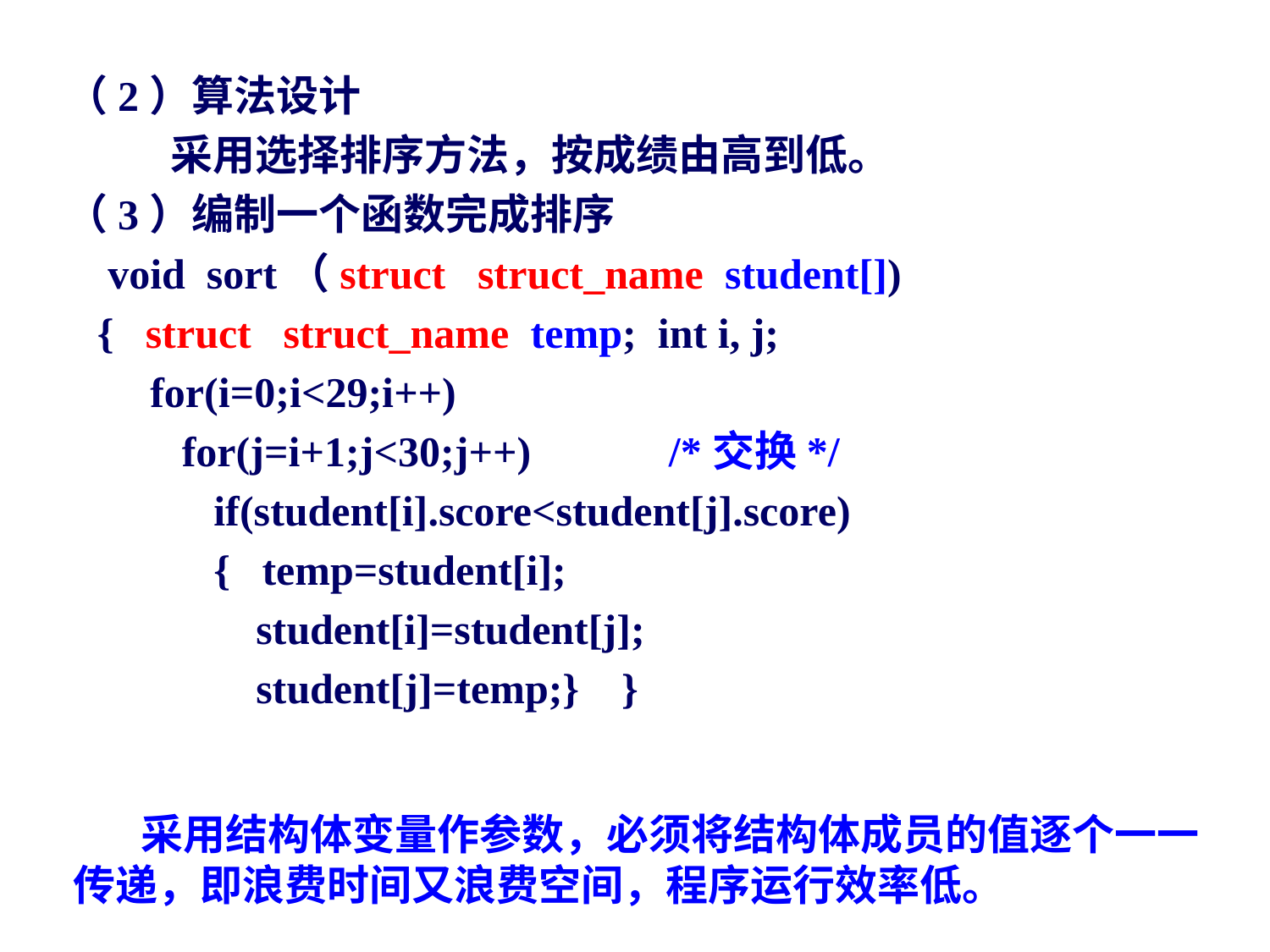

（2）算法设计
          采用选择排序方法，按成绩由高到低。
（3）编制一个函数完成排序
    void  sort（struct   struct_name  student[])
   {   struct   struct_name  temp;  int i, j;
        for(i=0;i<29;i++)
           for(j=i+1;j<30;j++)             /*交换*/
              if(student[i].score<student[j].score)
              {   temp=student[i];
                  student[i]=student[j];
                  student[j]=temp;}    }
      采用结构体变量作参数，必须将结构体成员的值逐个一一传递，即浪费时间又浪费空间，程序运行效率低。